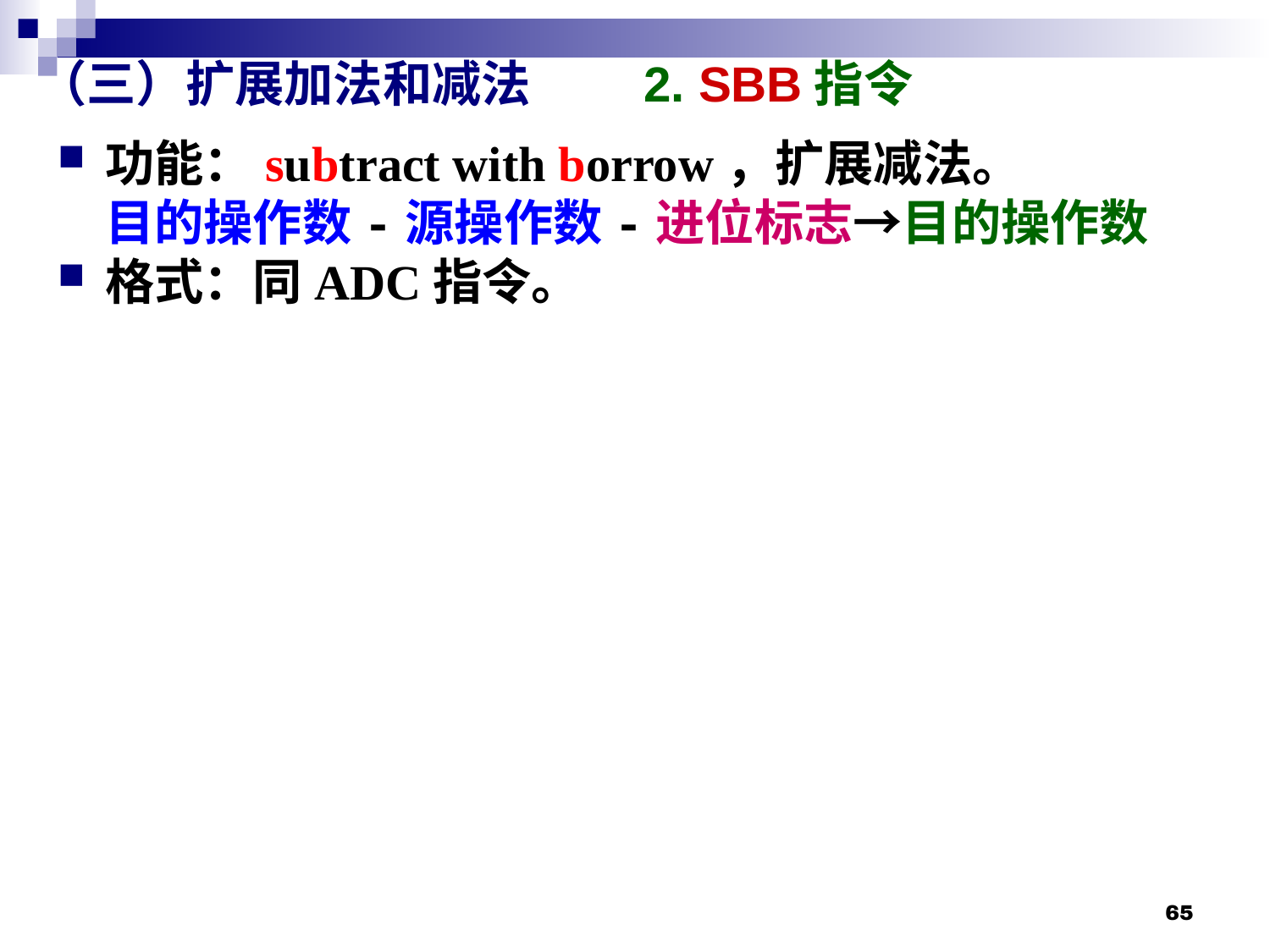

# （三）扩展加法和减法         2. SBB指令
功能：subtract with borrow，扩展减法。
目的操作数-源操作数-进位标志→目的操作数
格式：同ADC指令。
65